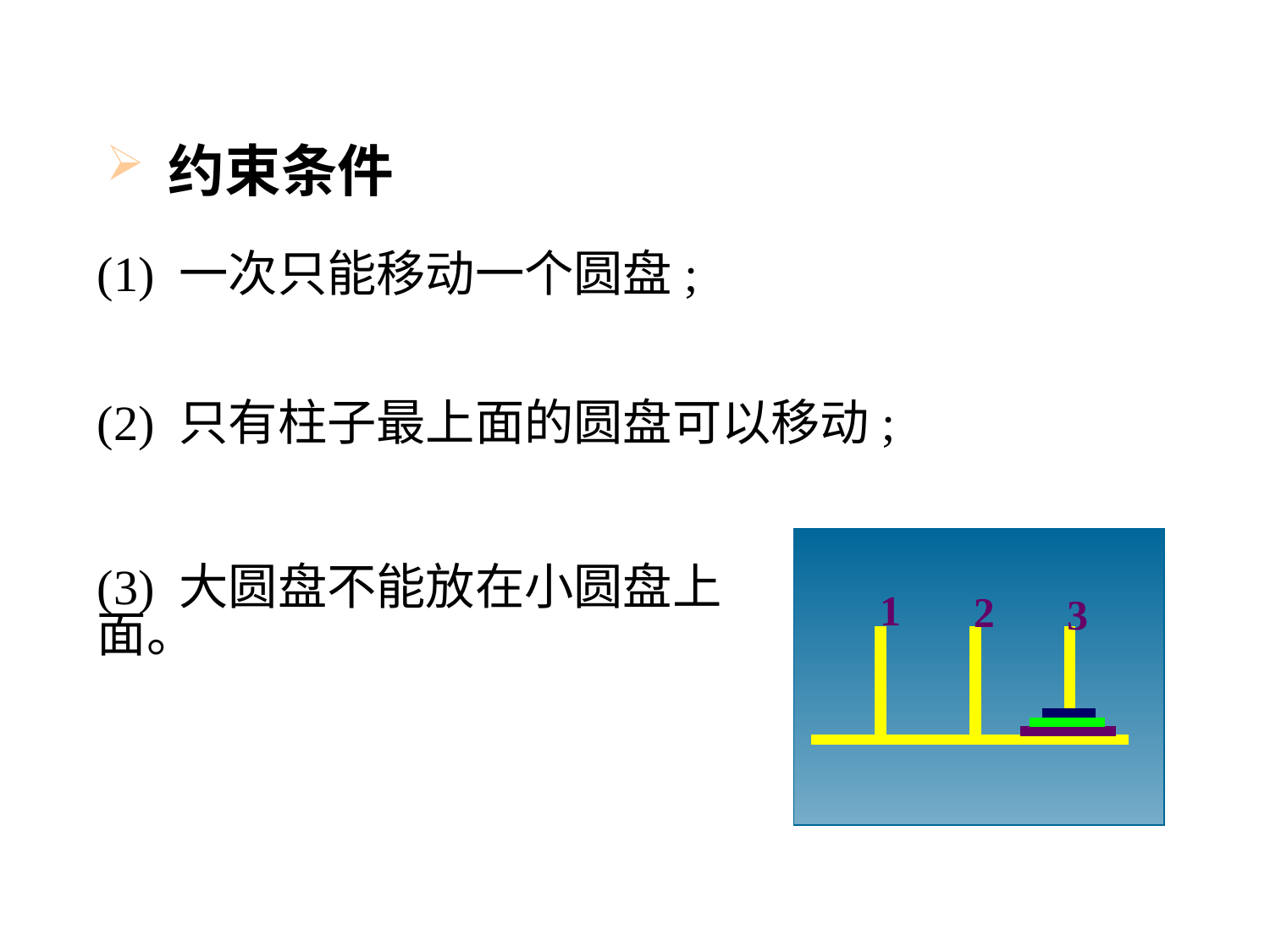

约束条件
(1) 一次只能移动一个圆盘;
(2) 只有柱子最上面的圆盘可以移动;

1
2
3

(3) 大圆盘不能放在小圆盘上面。